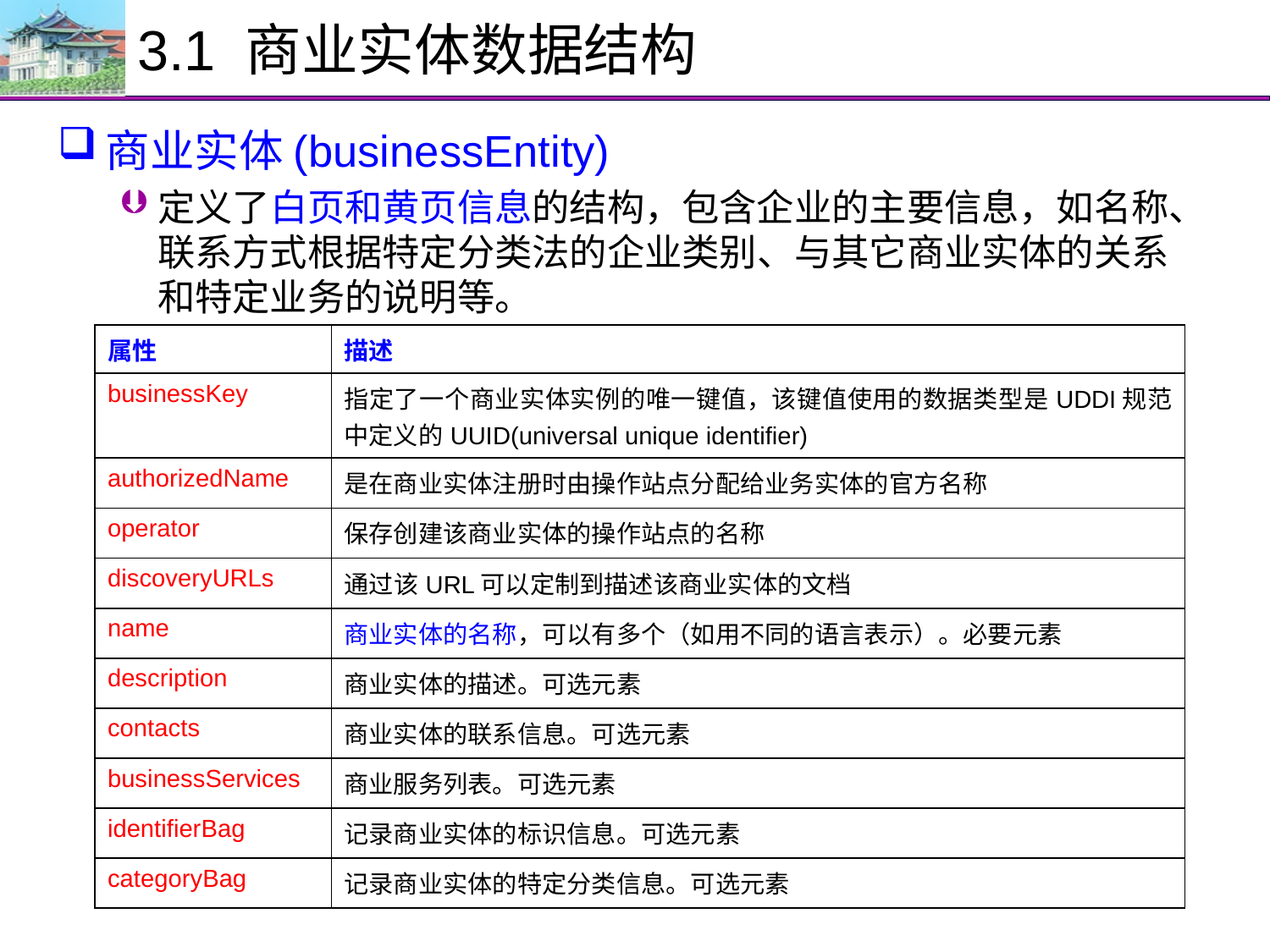

# 3.1 商业实体数据结构
商业实体(businessEntity)
定义了白页和黄页信息的结构，包含企业的主要信息，如名称、联系方式根据特定分类法的企业类别、与其它商业实体的关系和特定业务的说明等。
| 属性 | 描述 |
| --- | --- |
| businessKey | 指定了一个商业实体实例的唯一键值，该键值使用的数据类型是UDDI规范中定义的UUID(universal unique identifier) |
| authorizedName | 是在商业实体注册时由操作站点分配给业务实体的官方名称 |
| operator | 保存创建该商业实体的操作站点的名称 |
| discoveryURLs | 通过该URL可以定制到描述该商业实体的文档 |
| name | 商业实体的名称，可以有多个（如用不同的语言表示）。必要元素 |
| description | 商业实体的描述。可选元素 |
| contacts | 商业实体的联系信息。可选元素 |
| businessServices | 商业服务列表。可选元素 |
| identifierBag | 记录商业实体的标识信息。可选元素 |
| categoryBag | 记录商业实体的特定分类信息。可选元素 |